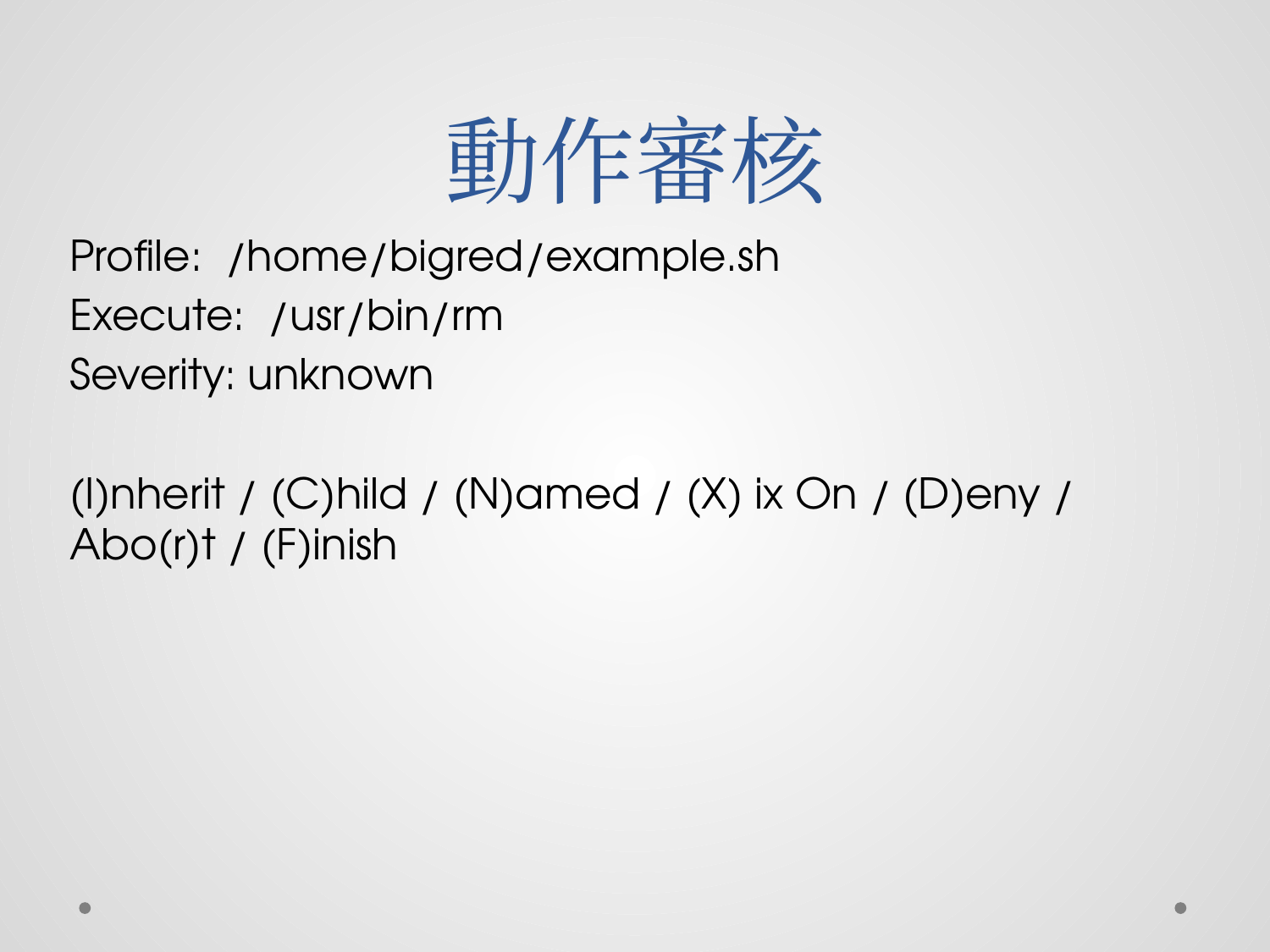

# 動作審核
Profile:  /home/bigred/example.sh
Execute:  /usr/bin/rm
Severity: unknown

(I)nherit / (C)hild / (N)amed / (X) ix On / (D)eny / Abo(r)t / (F)inish